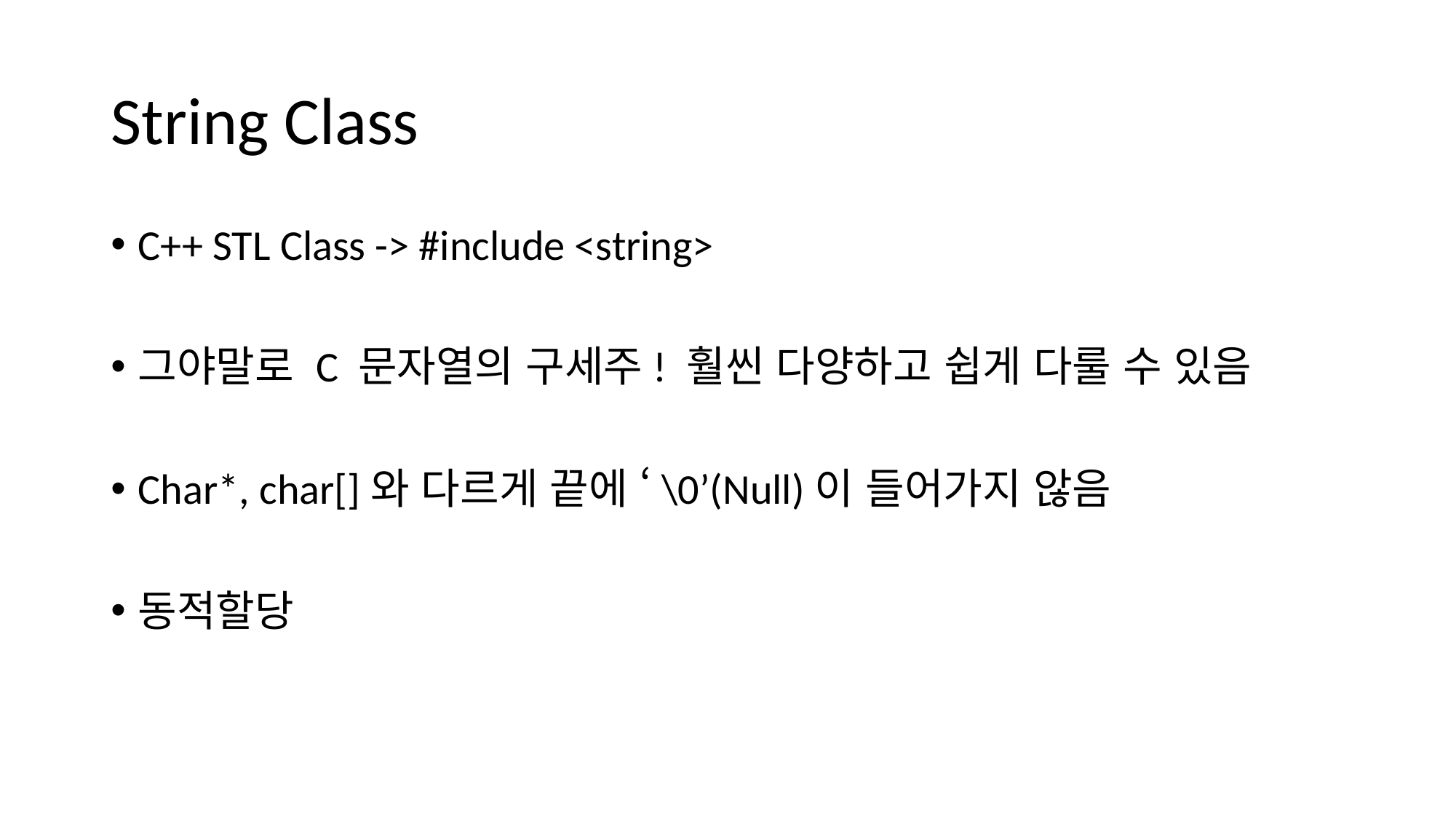

# String Class
C++ STL Class -> #include <string>

그야말로 C 문자열의 구세주! 훨씬 다양하고 쉽게 다룰 수 있음

Char*, char[]와 다르게 끝에 ‘\0’(Null)이 들어가지 않음

동적할당